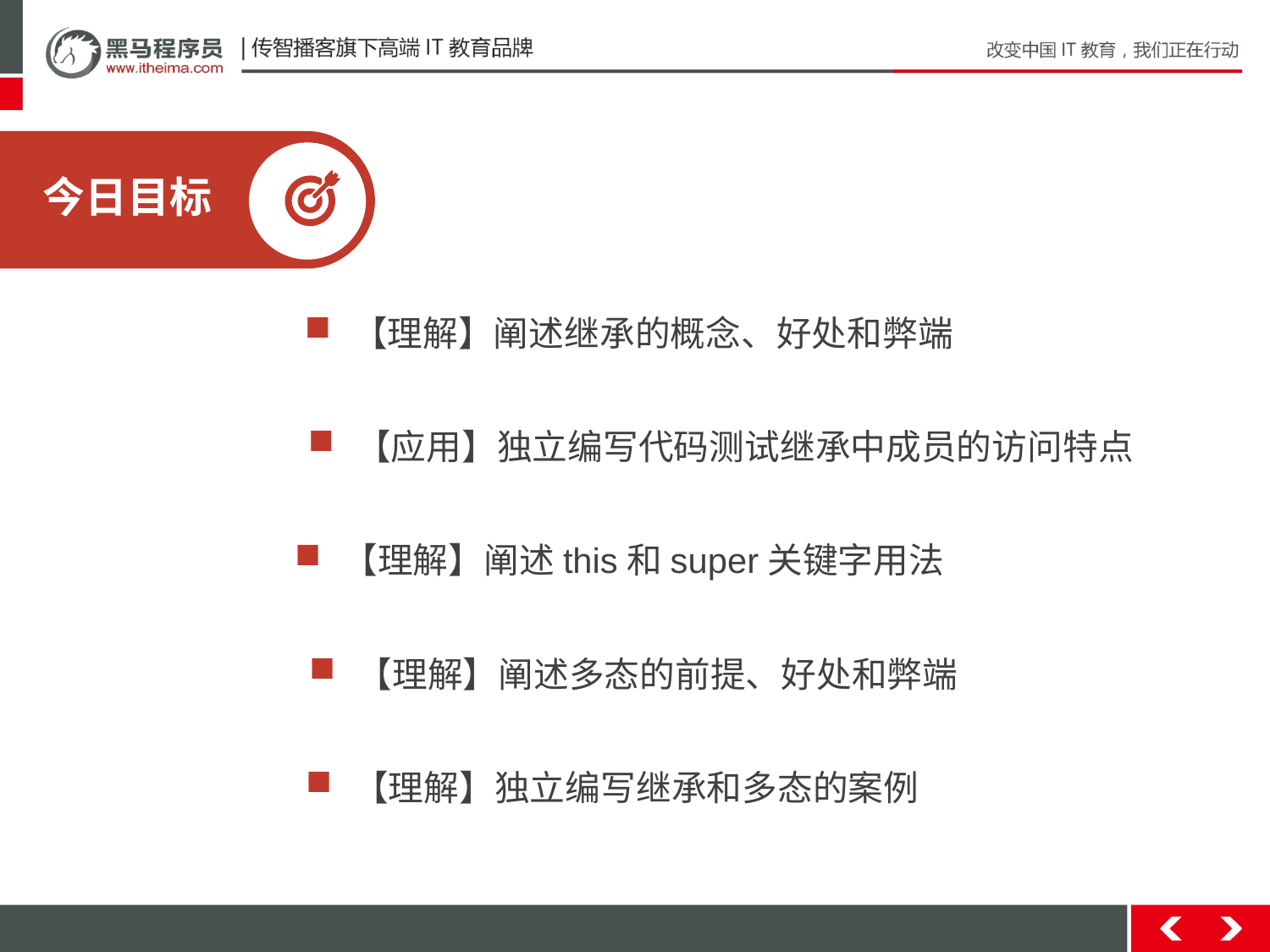

今日目标

【理解】阐述继承的概念、好处和弊端
【应用】独立编写代码测试继承中成员的访问特点
【理解】阐述this和super关键字用法
【理解】阐述多态的前提、好处和弊端
【理解】独立编写继承和多态的案例